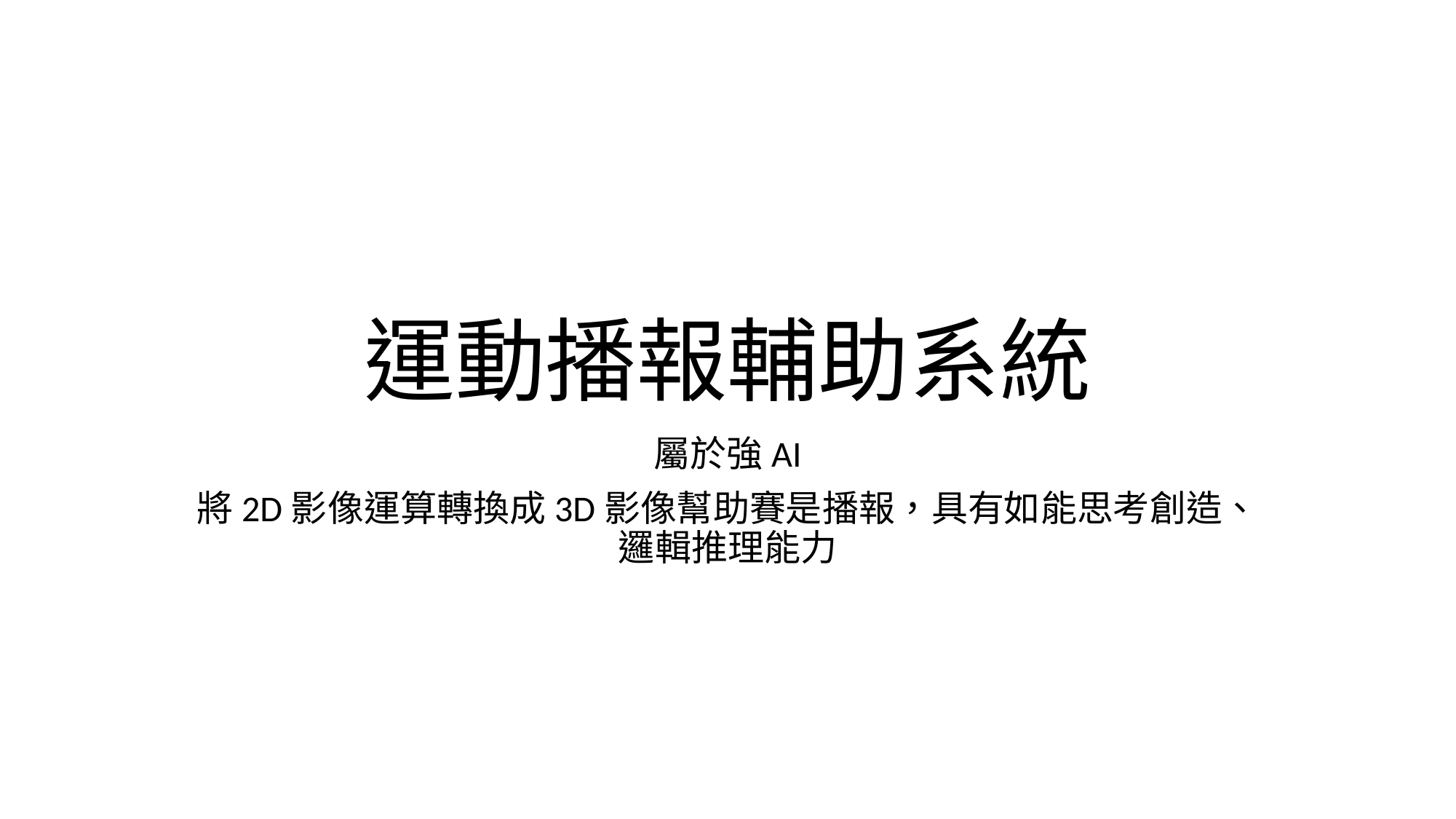

# 運動播報輔助系統
屬於強AI
將2D影像運算轉換成3D影像幫助賽是播報，具有如能思考創造、邏輯推理能力